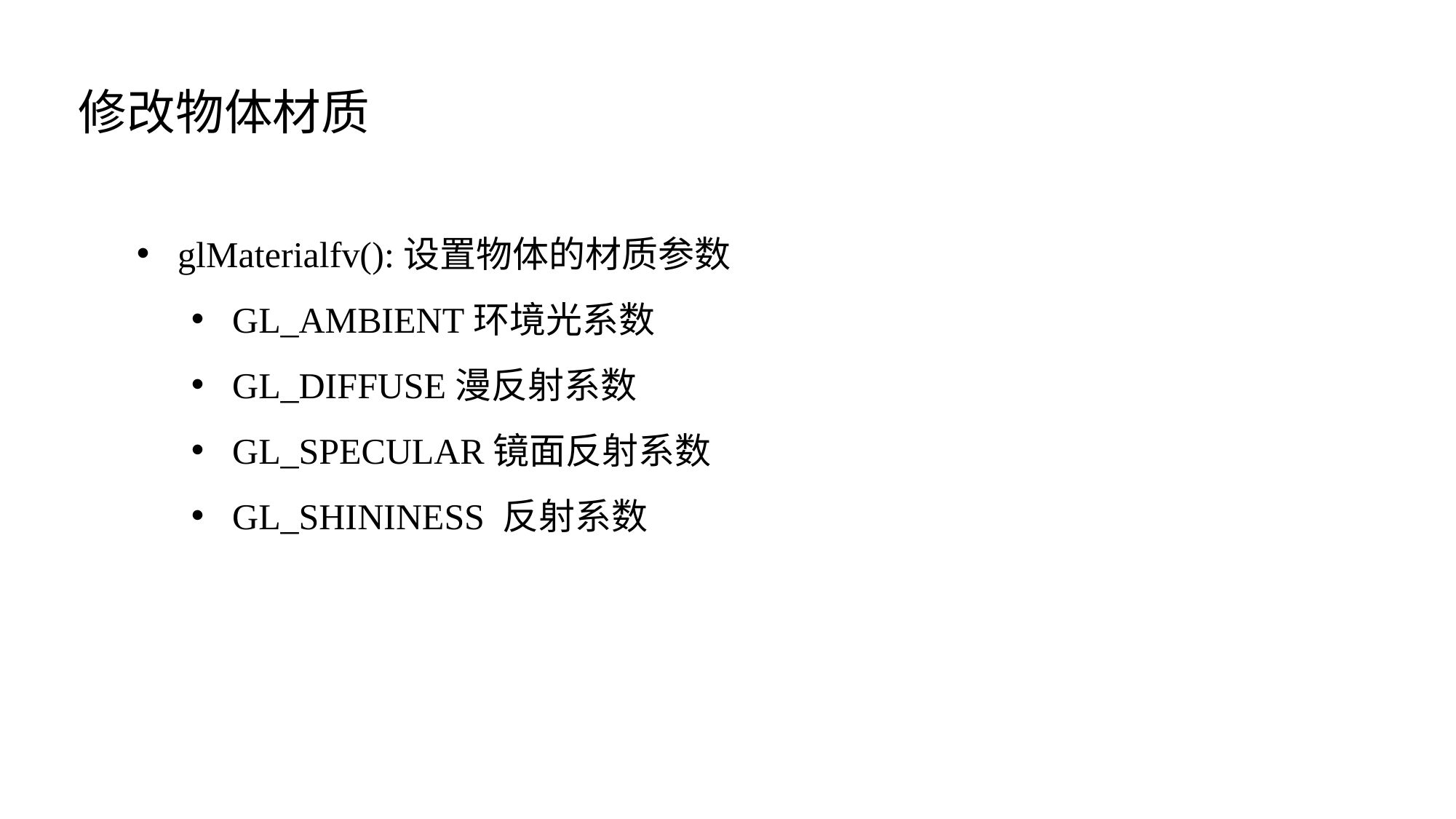

修改物体材质
glMaterialfv():设置物体的材质参数
GL_AMBIENT环境光系数
GL_DIFFUSE漫反射系数
GL_SPECULAR镜面反射系数
GL_SHININESS 反射系数